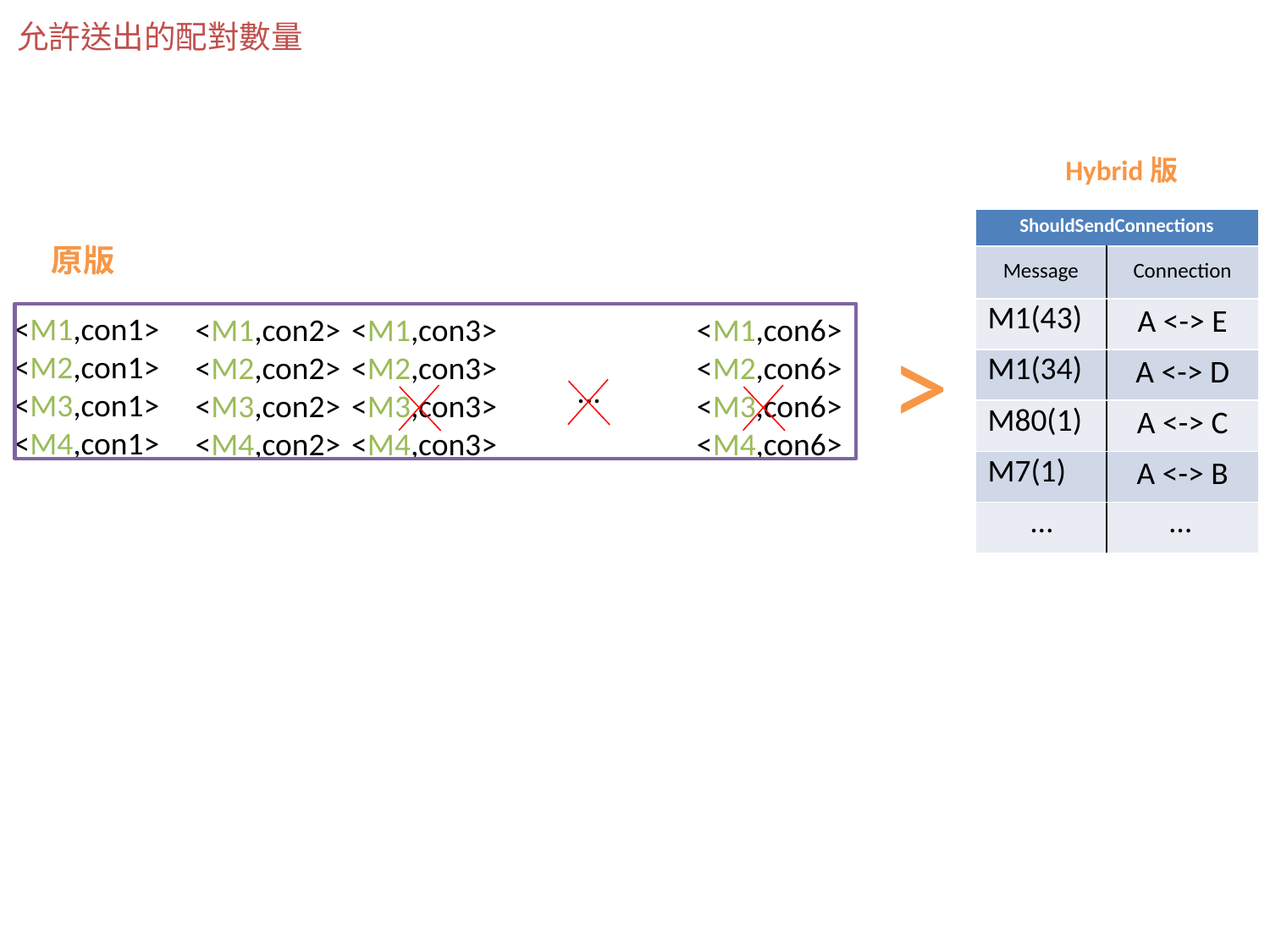

允許送出的配對數量
Hybrid版
| ShouldSendConnections |  |
| --- | --- |
| Message | Connection |
| M1(43) | A <-> E |
| M1(34) | A <-> D |
| M80(1) | A <-> C |
| M7(1) | A <-> B |
| … | … |
假設有6條connection(con1~con6),全部都可以收4個message(M1~M4),

<M1,con1>
<M2,con1>
<M3,con1>
<M4,con1>

原版
<M1,con2>
<M2,con2>
<M3,con2>
<M4,con2>

<M1,con3>
<M2,con3>
<M3,con3>
<M4,con3>

<M1,con6>
<M2,con6>
<M3,con6>
<M4,con6>

>
...